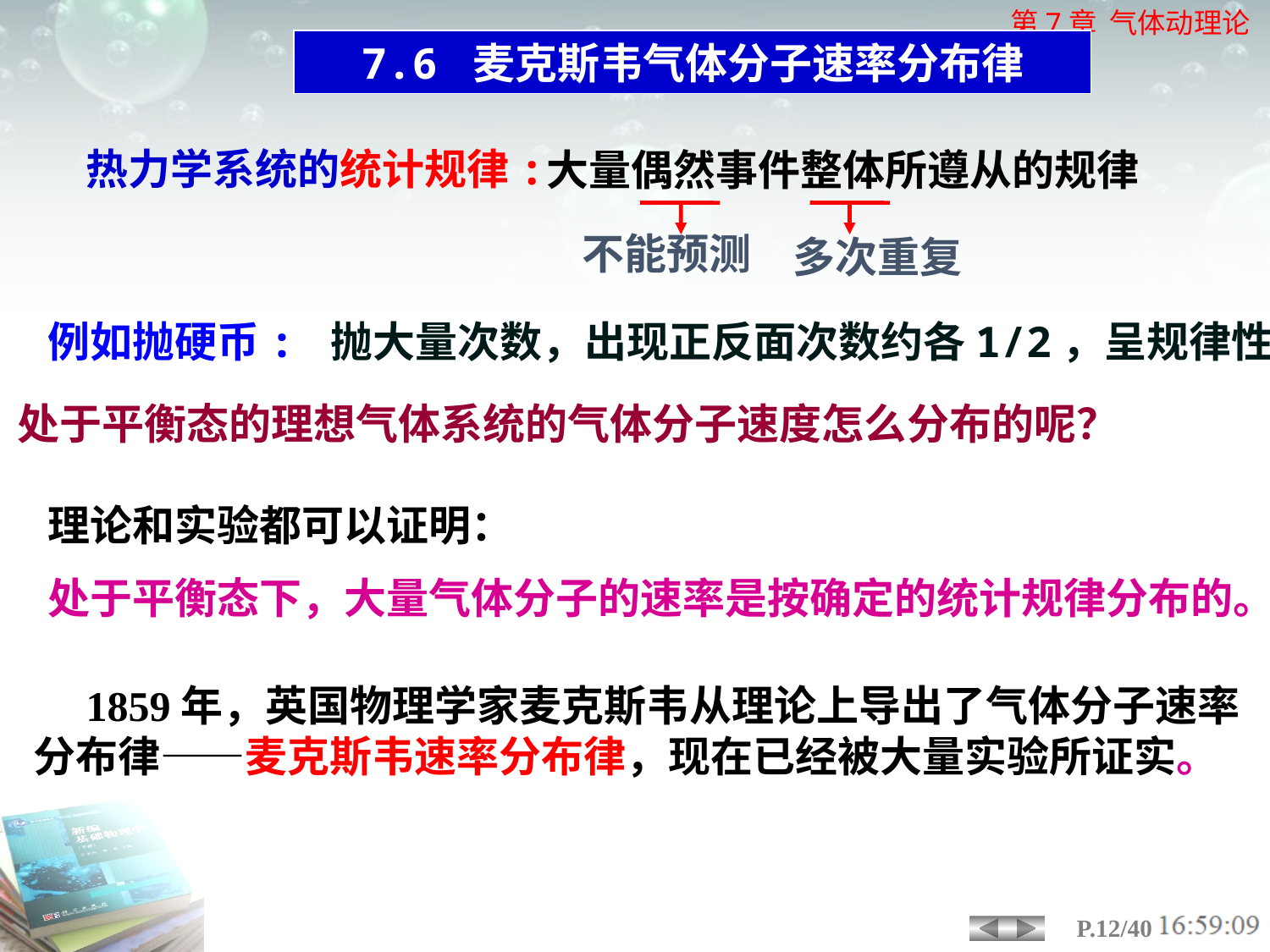

7.6 麦克斯韦气体分子速率分布律
热力学系统的统计规律:
大量偶然事件整体所遵从的规律

不能预测
多次重复
例如抛硬币: 抛大量次数，出现正反面次数约各1/2，呈规律性.
处于平衡态的理想气体系统的气体分子速度怎么分布的呢？
理论和实验都可以证明：
处于平衡态下，大量气体分子的速率是按确定的统计规律分布的。
     1859年，英国物理学家麦克斯韦从理论上导出了气体分子速率分布律——麦克斯韦速率分布律，现在已经被大量实验所证实。